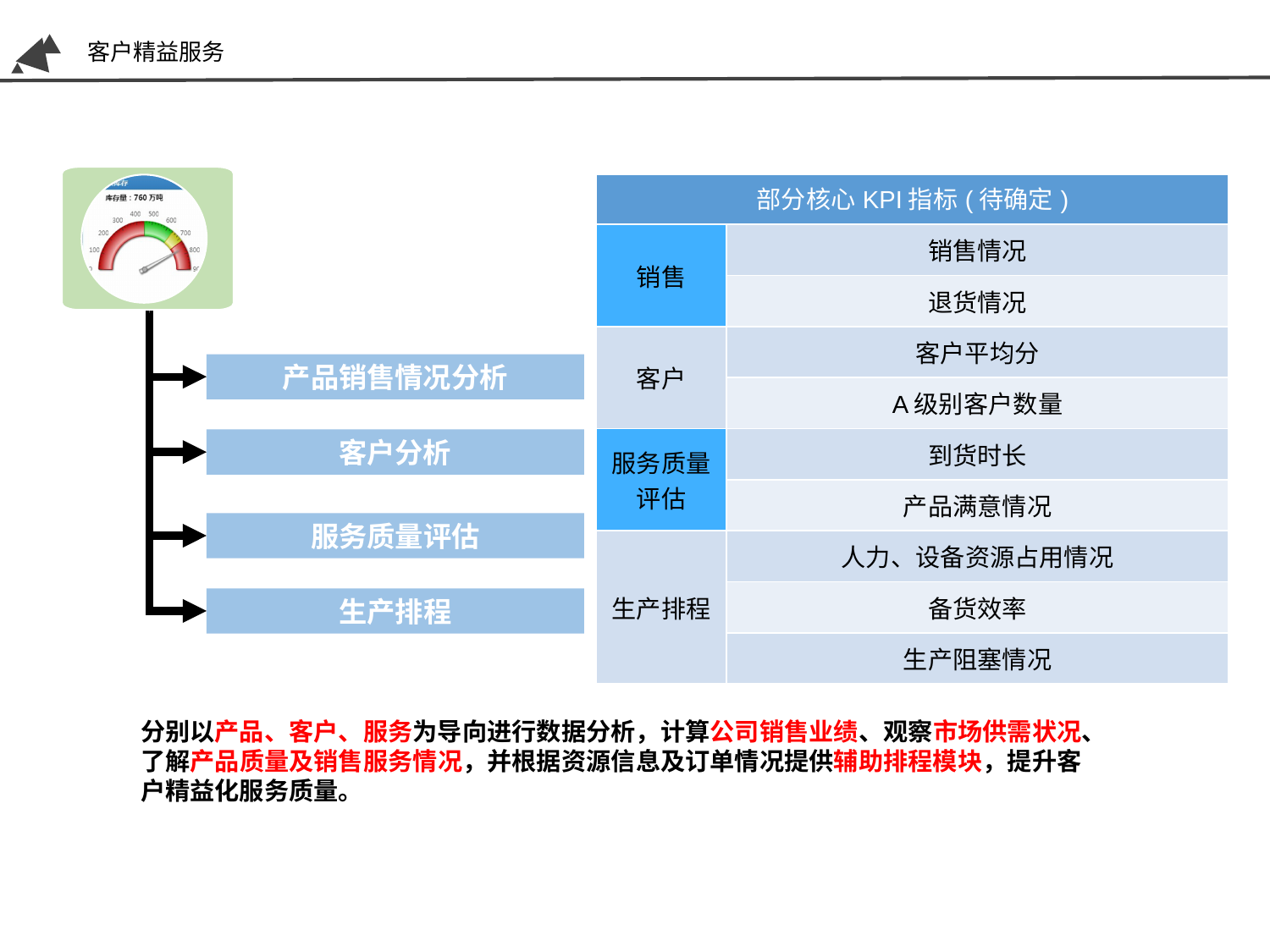

# 客户精益服务

| 部分核心KPI指标(待确定) |  |
| --- | --- |
| 销售 | 销售情况 |
|  | 退货情况 |
| 客户 | 客户平均分 |
|  | A级别客户数量 |
| 服务质量评估 | 到货时长 |
|  | 产品满意情况 |
| 生产排程 | 人力、设备资源占用情况 |
|  | 备货效率 |
|  | 生产阻塞情况 |
产品销售情况分析
客户分析
服务质量评估
生产排程
分别以产品、客户、服务为导向进行数据分析，计算公司销售业绩、观察市场供需状况、了解产品质量及销售服务情况，并根据资源信息及订单情况提供辅助排程模块，提升客户精益化服务质量。